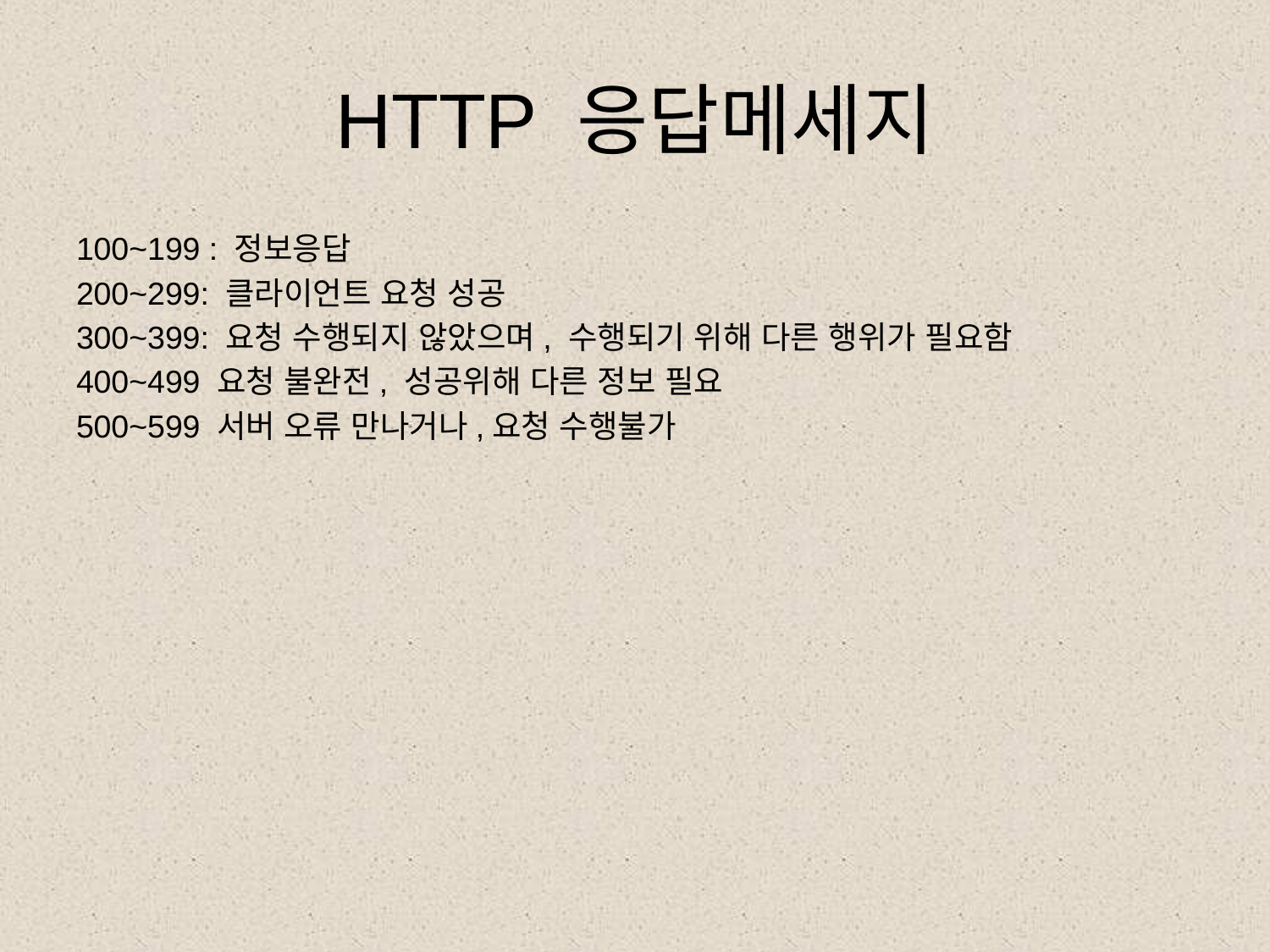

# HTTP 응답메세지
100~199 : 정보응답
200~299: 클라이언트 요청 성공
300~399: 요청 수행되지 않았으며, 수행되기 위해 다른 행위가 필요함
400~499 요청 불완전, 성공위해 다른 정보 필요
500~599 서버 오류 만나거나,요청 수행불가